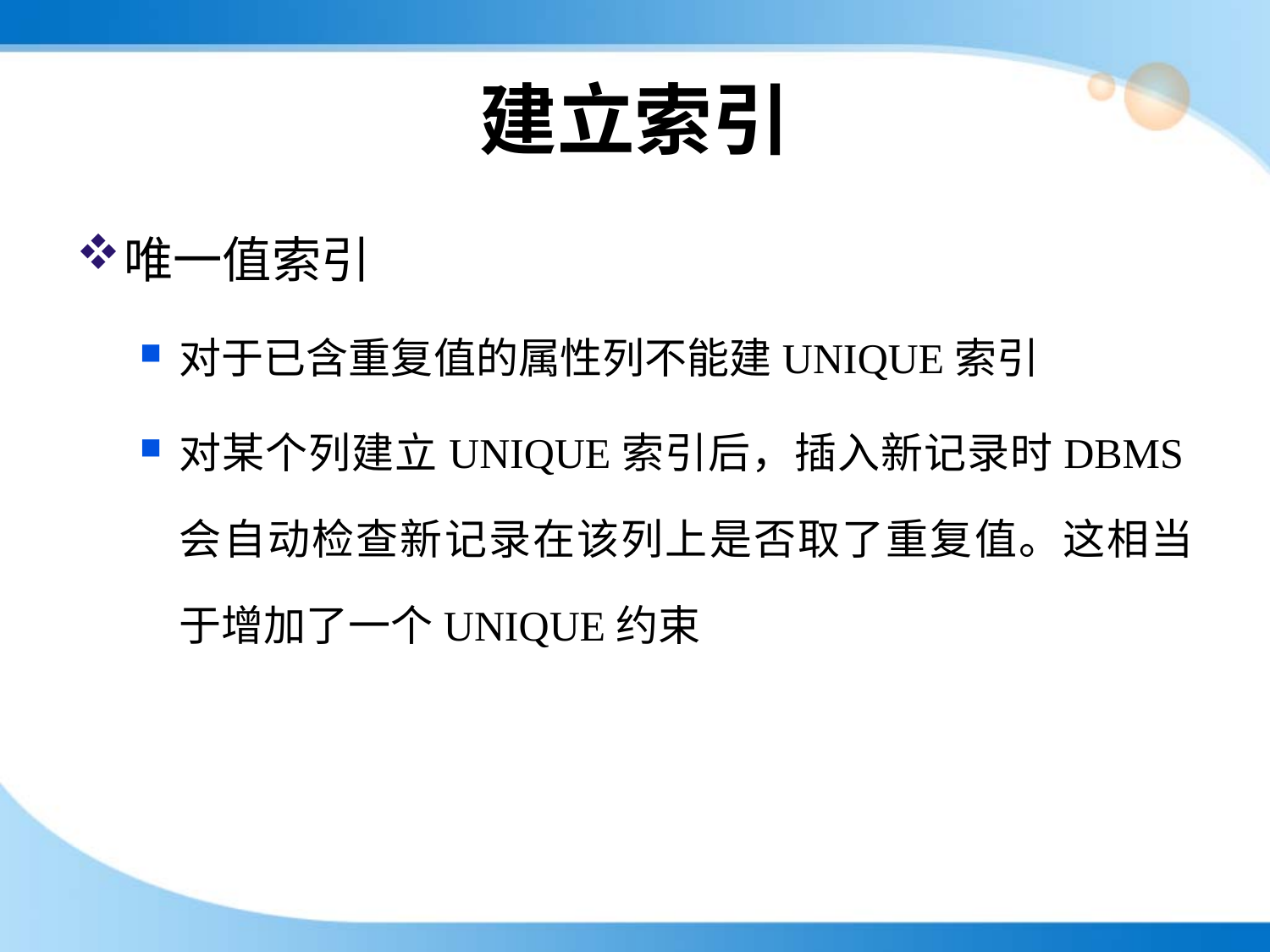

# 建立索引
唯一值索引
对于已含重复值的属性列不能建UNIQUE索引
对某个列建立UNIQUE索引后，插入新记录时DBMS会自动检查新记录在该列上是否取了重复值。这相当于增加了一个UNIQUE约束